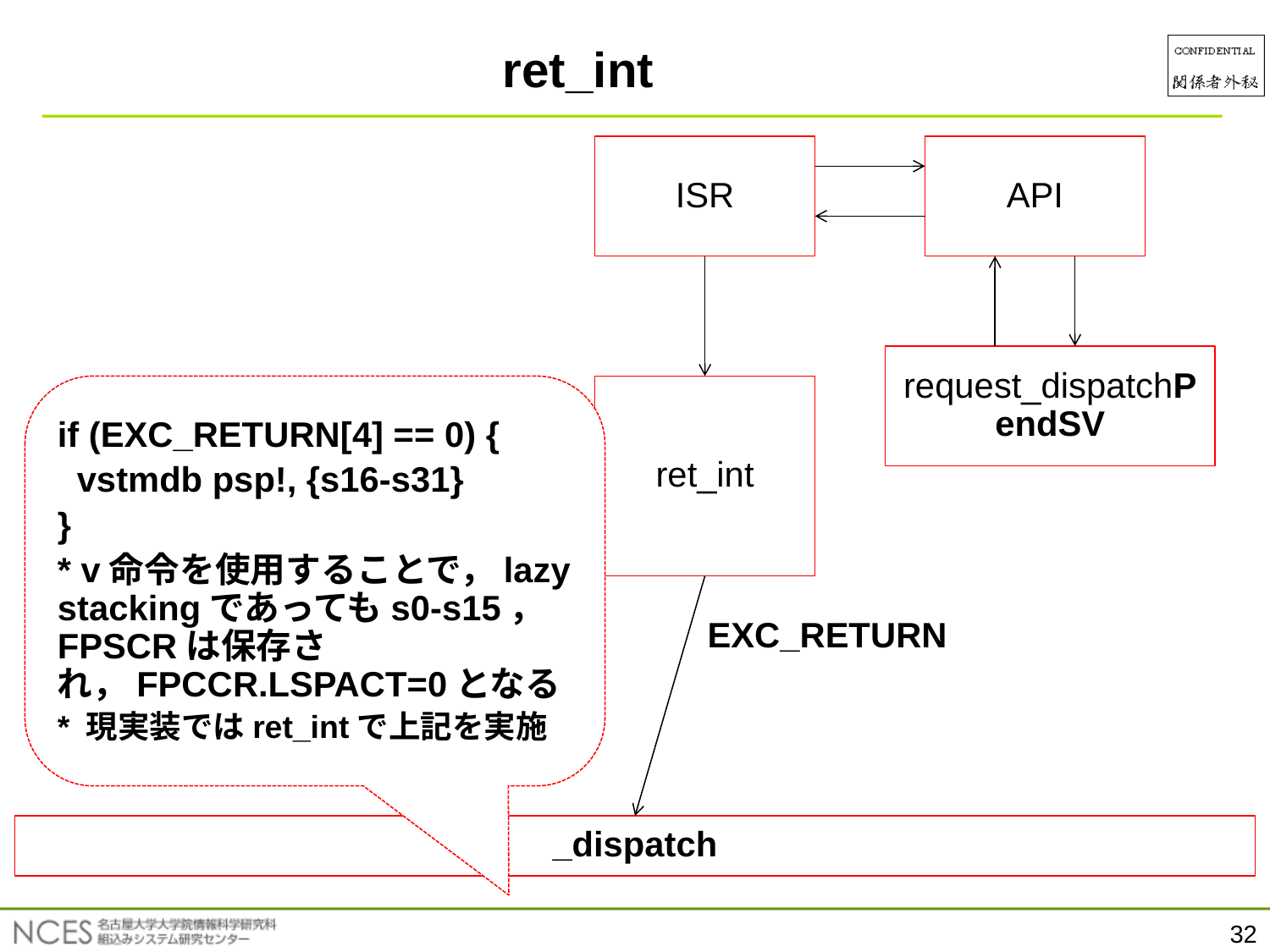

ret_int
ISR
API
request_dispatchPendSV
if (EXC_RETURN[4] == 0) {
  vstmdb psp!, {s16-s31}
}
* v命令を使用することで，lazy stackingであってもs0-s15，FPSCRは保存され，FPCCR.LSPACT=0となる
* 現実装ではret_intで上記を実施
ret_int
EXC_RETURN
_dispatch
32